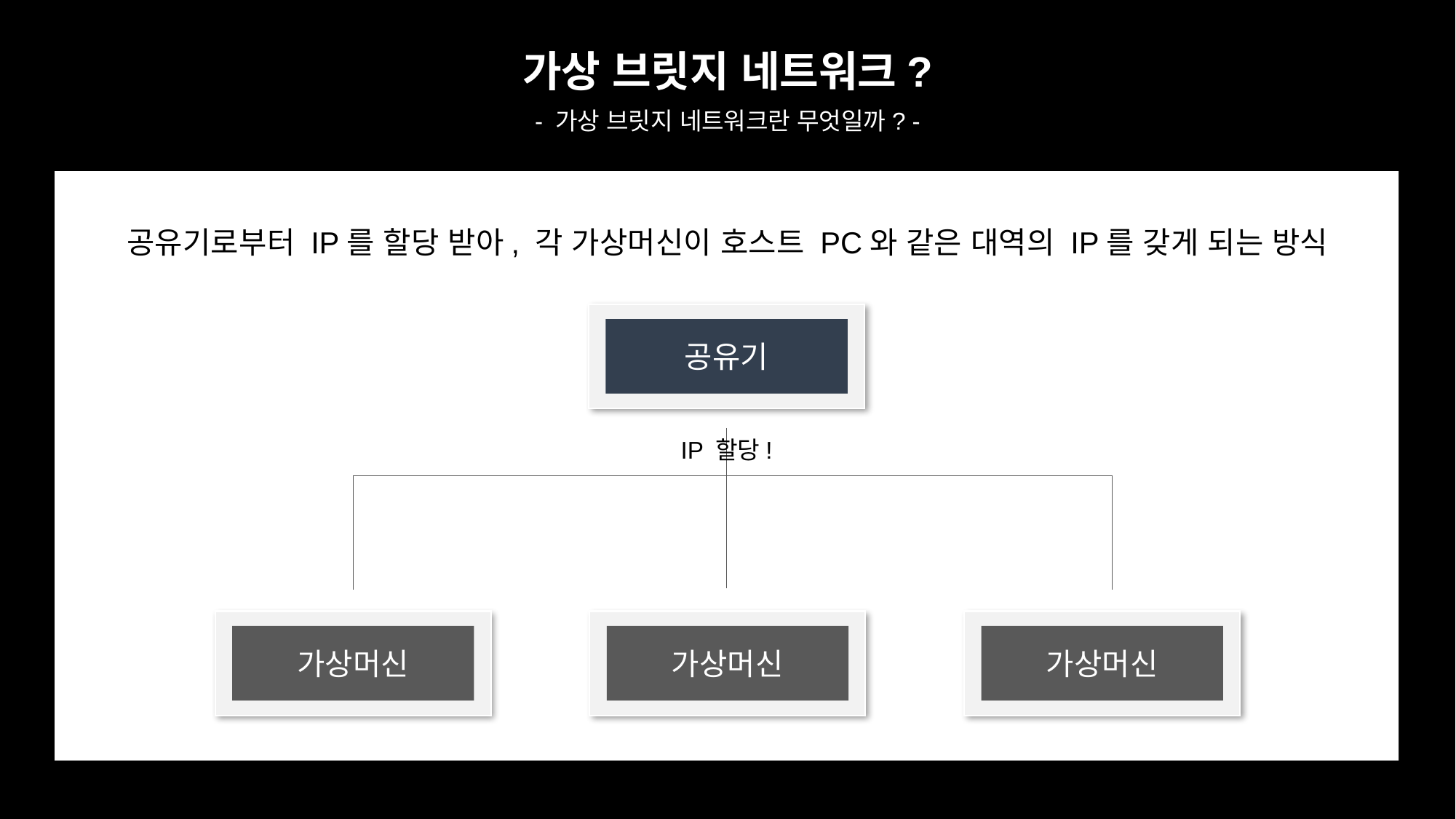

가상 브릿지 네트워크?
- 가상 브릿지 네트워크란 무엇일까? -

공유기로부터 IP를 할당 받아, 각 가상머신이 호스트 PC와 같은 대역의 IP를 갖게 되는 방식

공유기
IP 할당!

가상머신

가상머신

가상머신